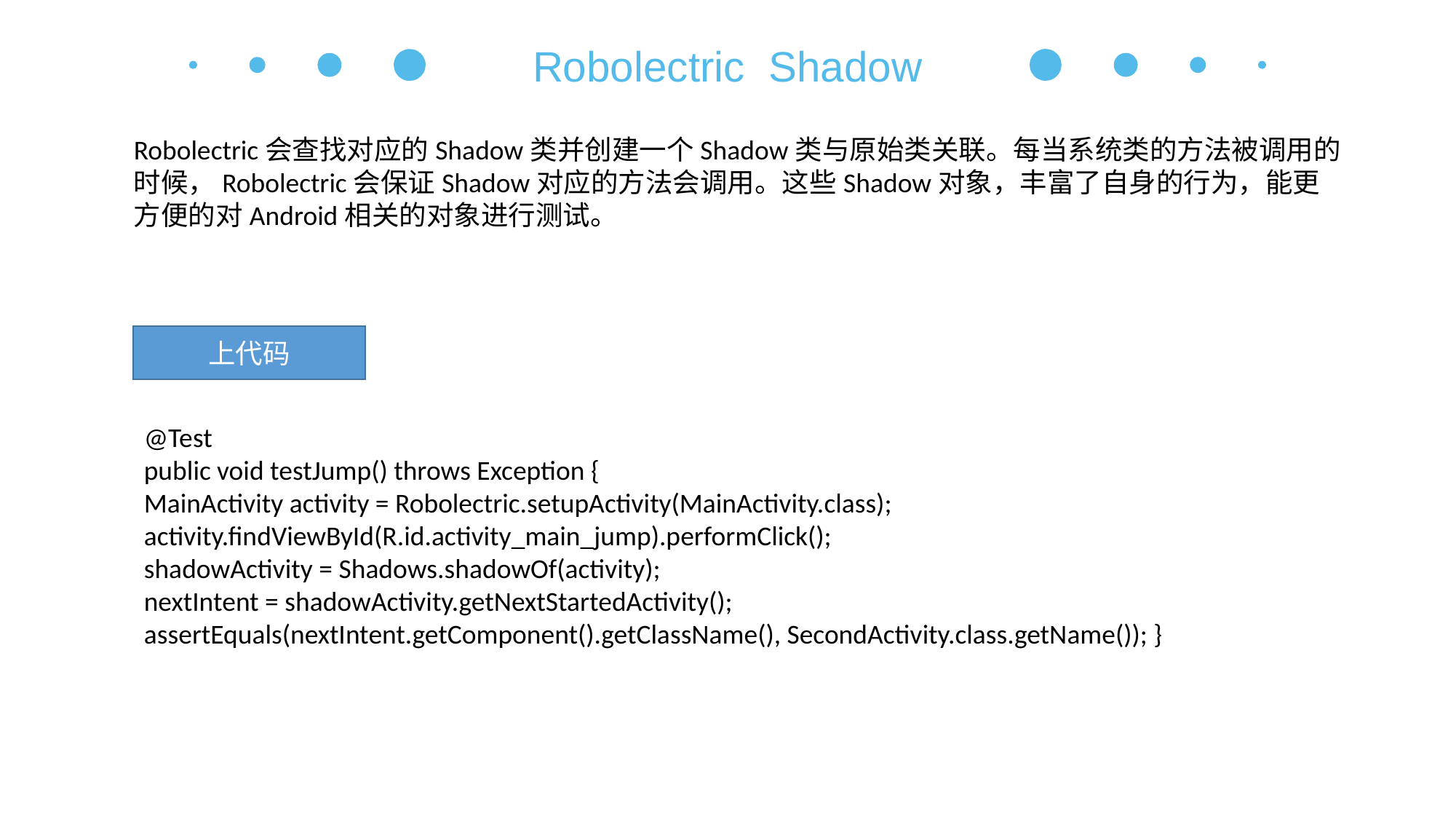

Robolectric  Shadow

Robolectric会查找对应的Shadow类并创建一个Shadow类与原始类关联。每当系统类的方法被调用的时候，Robolectric会保证Shadow对应的方法会调用。这些Shadow对象，丰富了自身的行为，能更方便的对Android相关的对象进行测试。
上代码
@Test
public void testJump() throws Exception {
MainActivity activity = Robolectric.setupActivity(MainActivity.class); activity.findViewById(R.id.activity_main_jump).performClick();
shadowActivity = Shadows.shadowOf(activity);
nextIntent = shadowActivity.getNextStartedActivity();
assertEquals(nextIntent.getComponent().getClassName(), SecondActivity.class.getName()); }